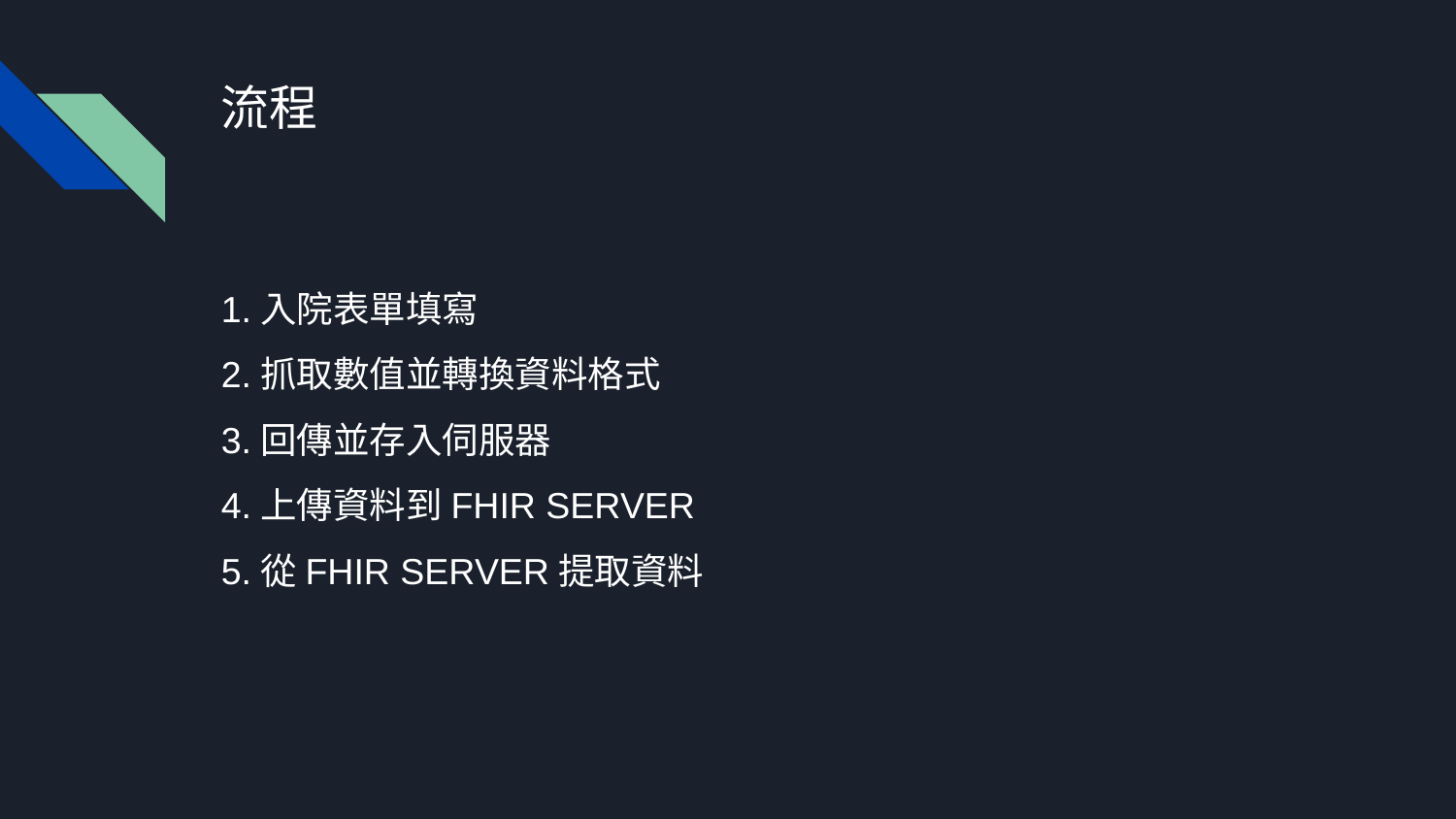

# 流程
1.入院表單填寫
2.抓取數值並轉換資料格式
3.回傳並存入伺服器
4.上傳資料到FHIR SERVER
5.從FHIR SERVER提取資料